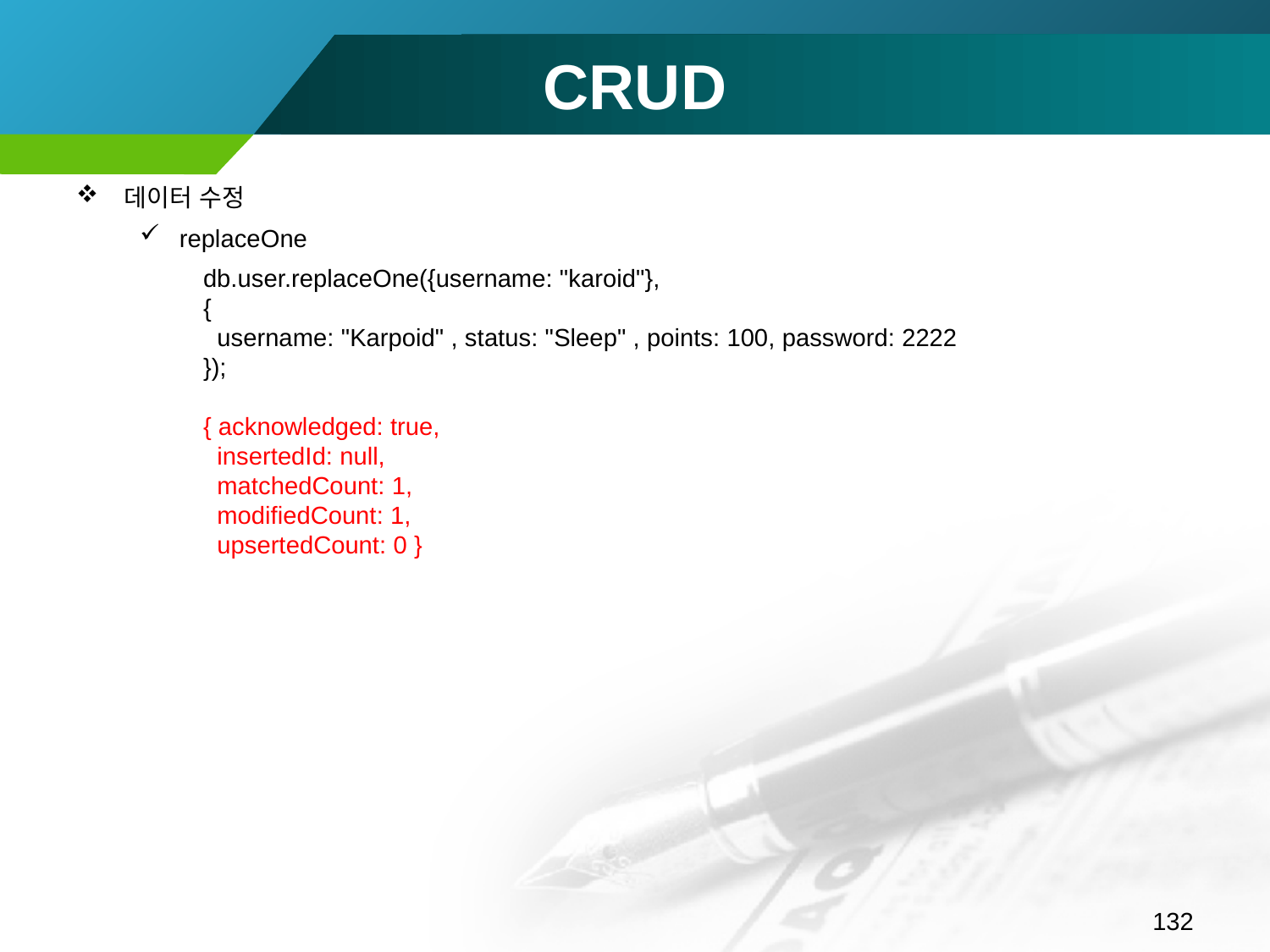

# CRUD
데이터 수정
replaceOne
db.user.replaceOne({username: "karoid"},
{
  username: "Karpoid" , status: "Sleep" , points: 100, password: 2222
});

{ acknowledged: true,
  insertedId: null,
  matchedCount: 1,
  modifiedCount: 1,
  upsertedCount: 0 }
132